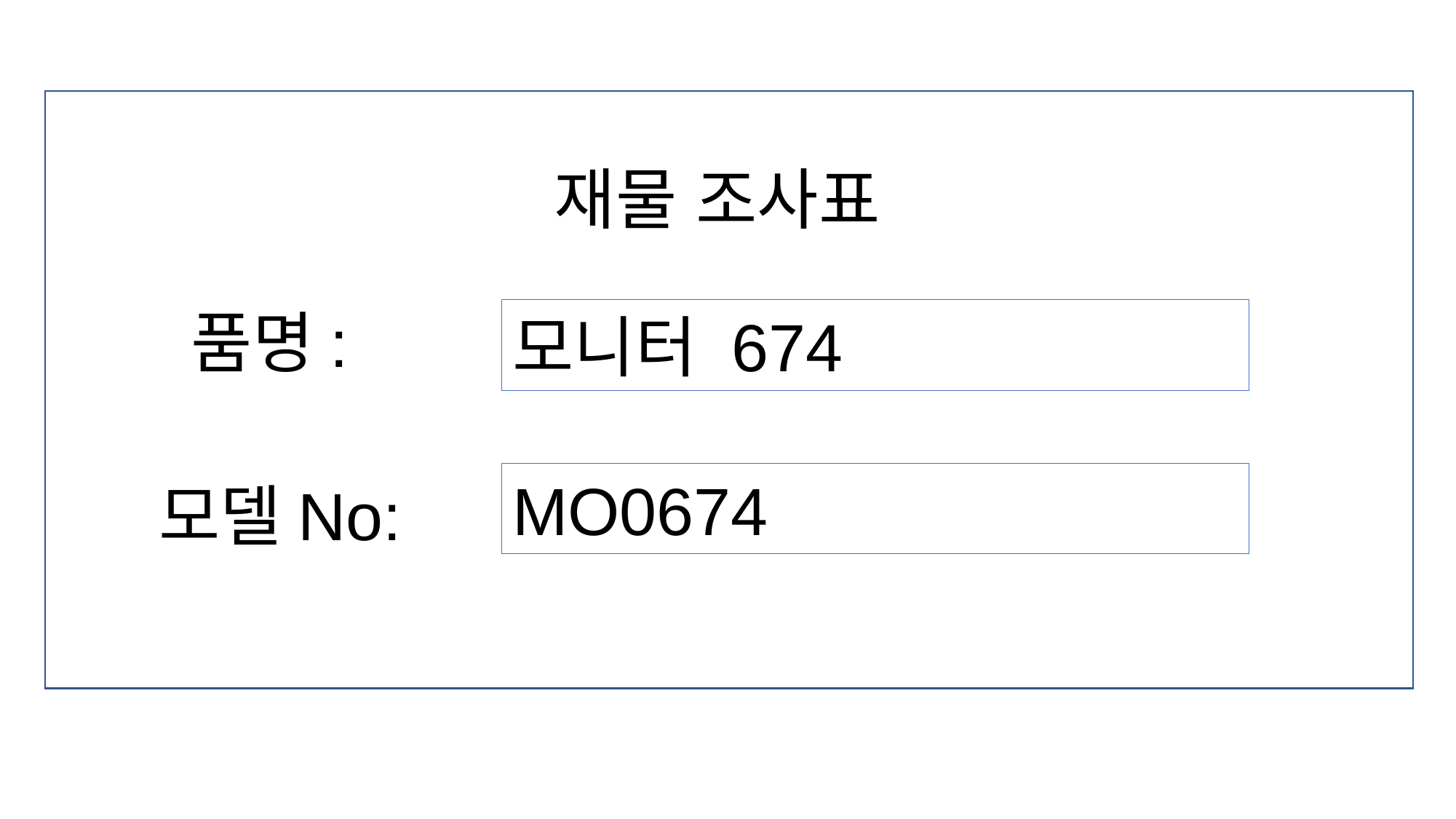

재물 조사표
품명:
모니터 674
MO0674
모델No: